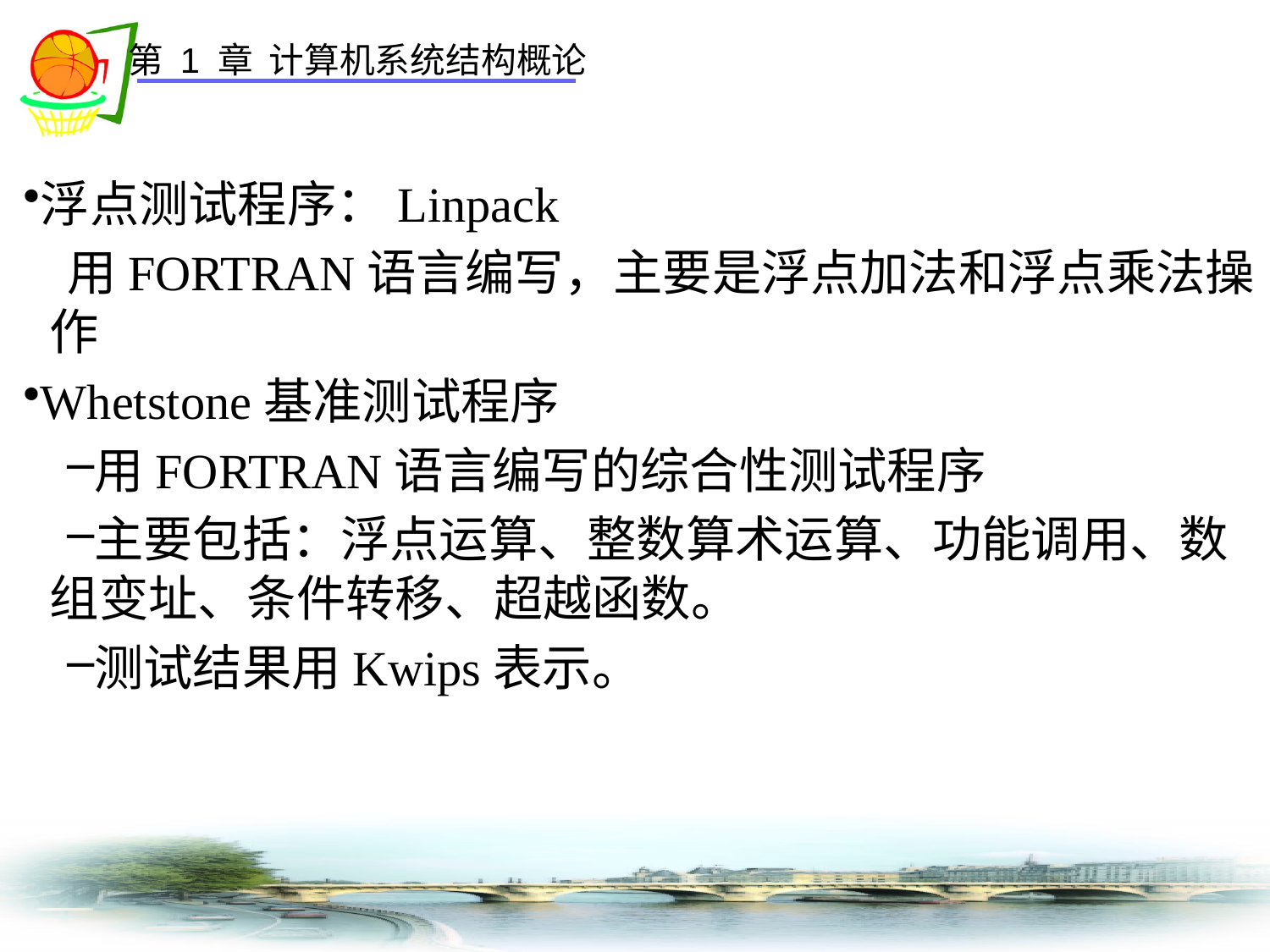

浮点测试程序：Linpack
用FORTRAN语言编写，主要是浮点加法和浮点乘法操作
Whetstone基准测试程序
用FORTRAN语言编写的综合性测试程序
主要包括：浮点运算、整数算术运算、功能调用、数组变址、条件转移、超越函数。
测试结果用Kwips表示。